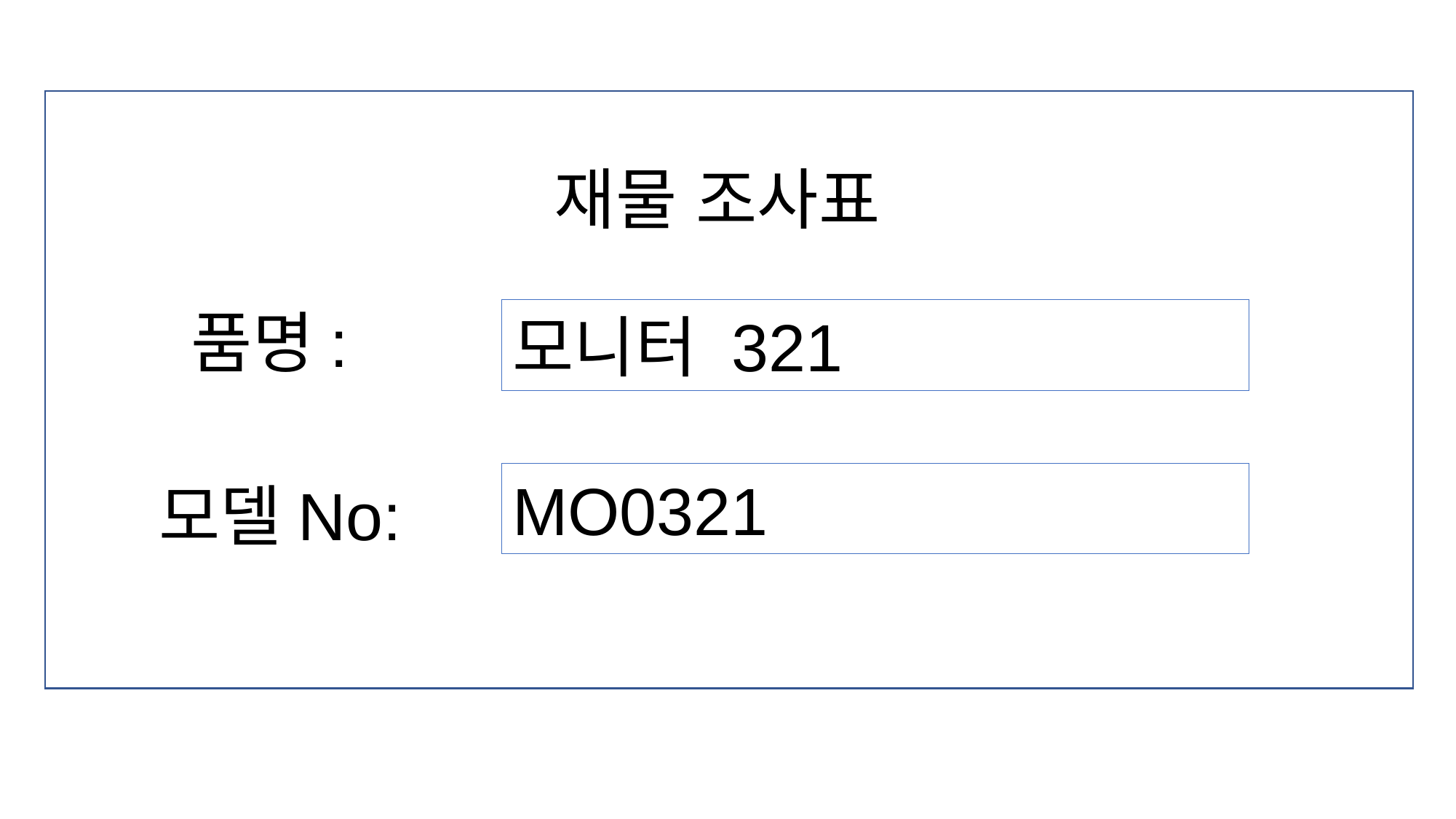

재물 조사표
품명:
모니터 321
MO0321
모델No: